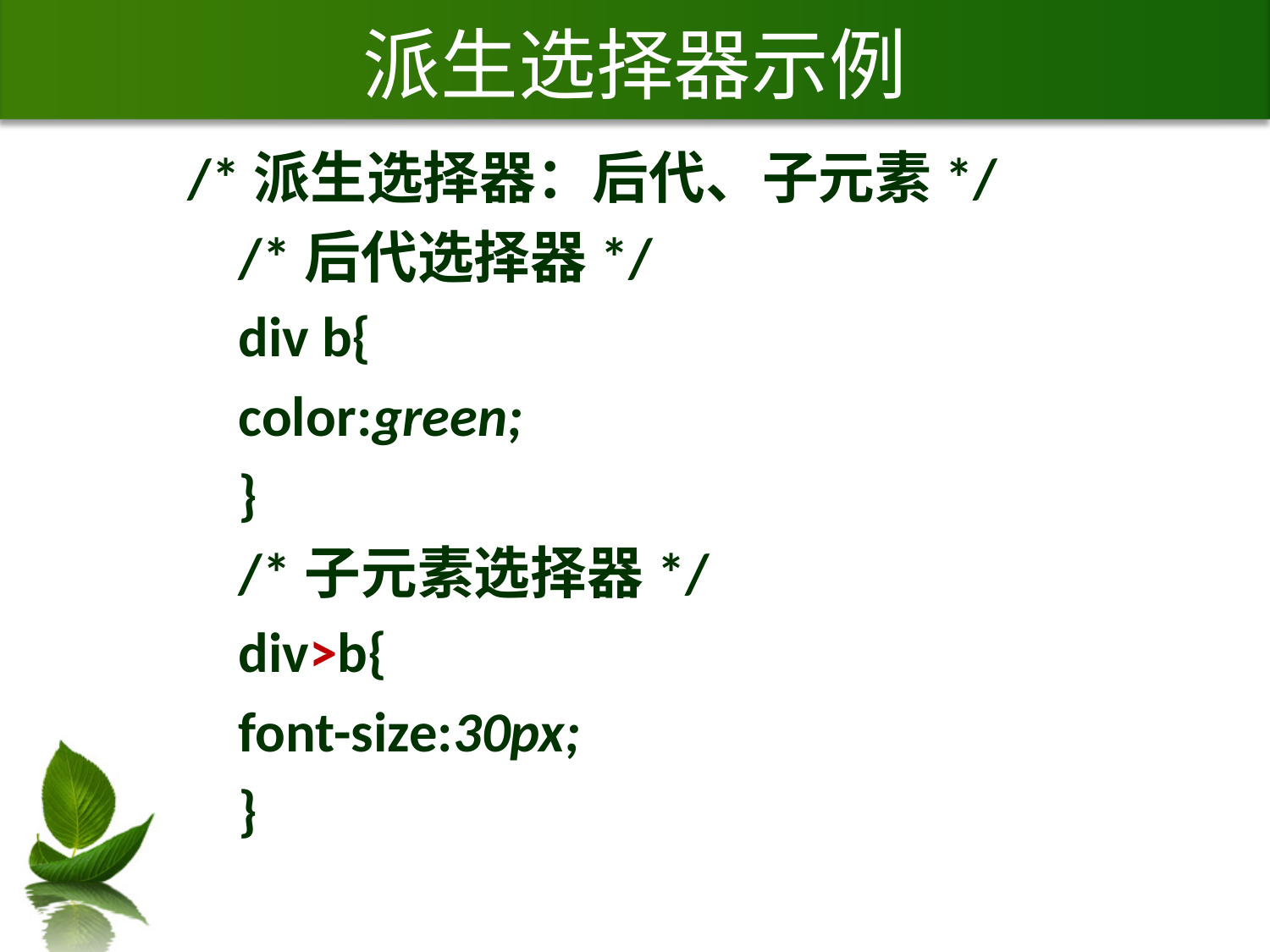

# 派生选择器示例
/*派生选择器：后代、子元素*/
    /*后代选择器*/
    div b{
    color:green;
    }
    /*子元素选择器*/
    div>b{
    font-size:30px;
    }